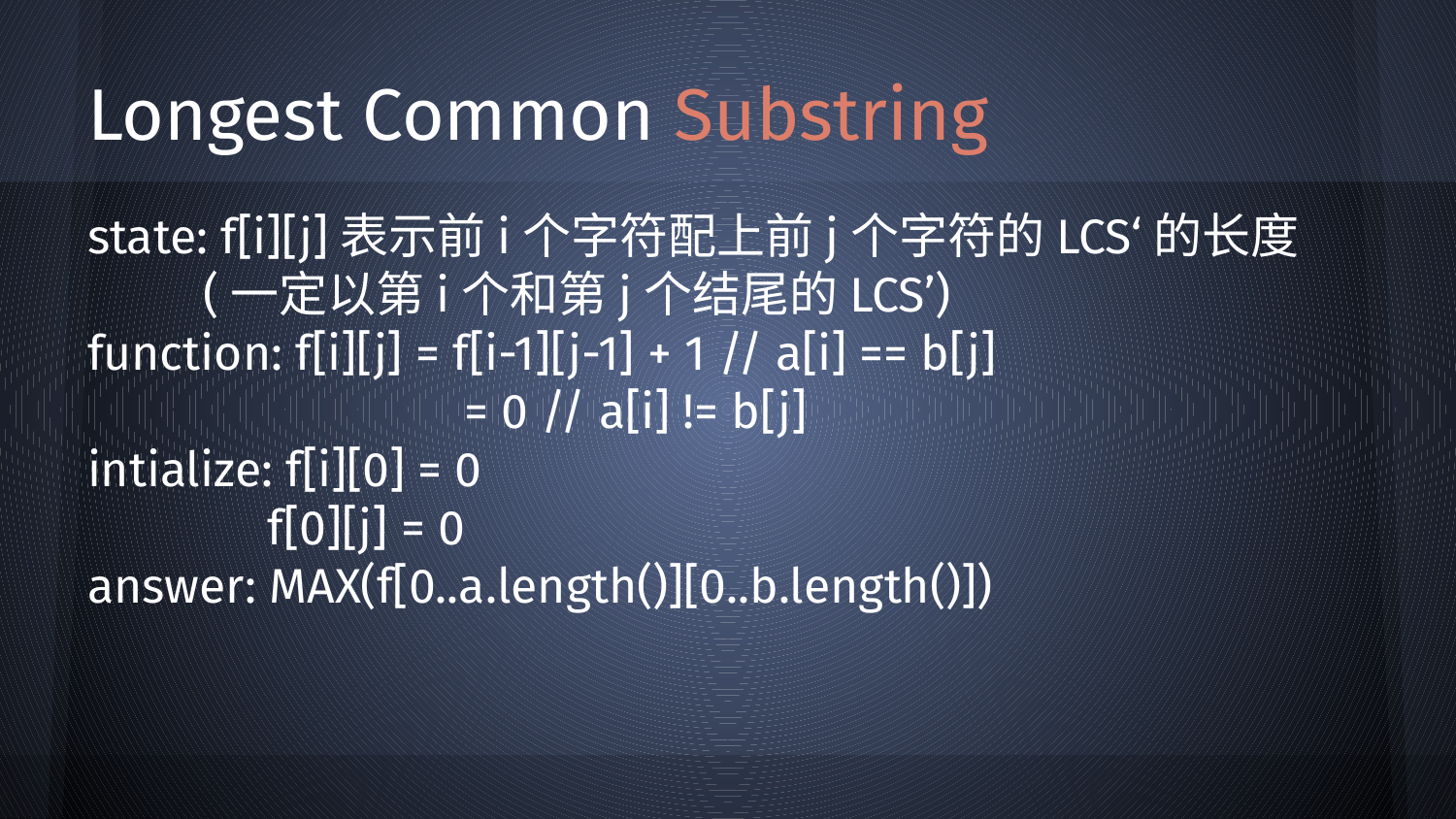

# Longest Common Substring
state: f[i][j]表示前i个字符配上前j个字符的LCS‘的长度
         (一定以第i个和第j个结尾的LCS’)
function: f[i][j] = f[i-1][j-1] + 1 // a[i] == b[j]
	                  = 0 // a[i] != b[j]
intialize: f[i][0] = 0
              f[0][j] = 0
answer: MAX(f[0..a.length()][0..b.length()])